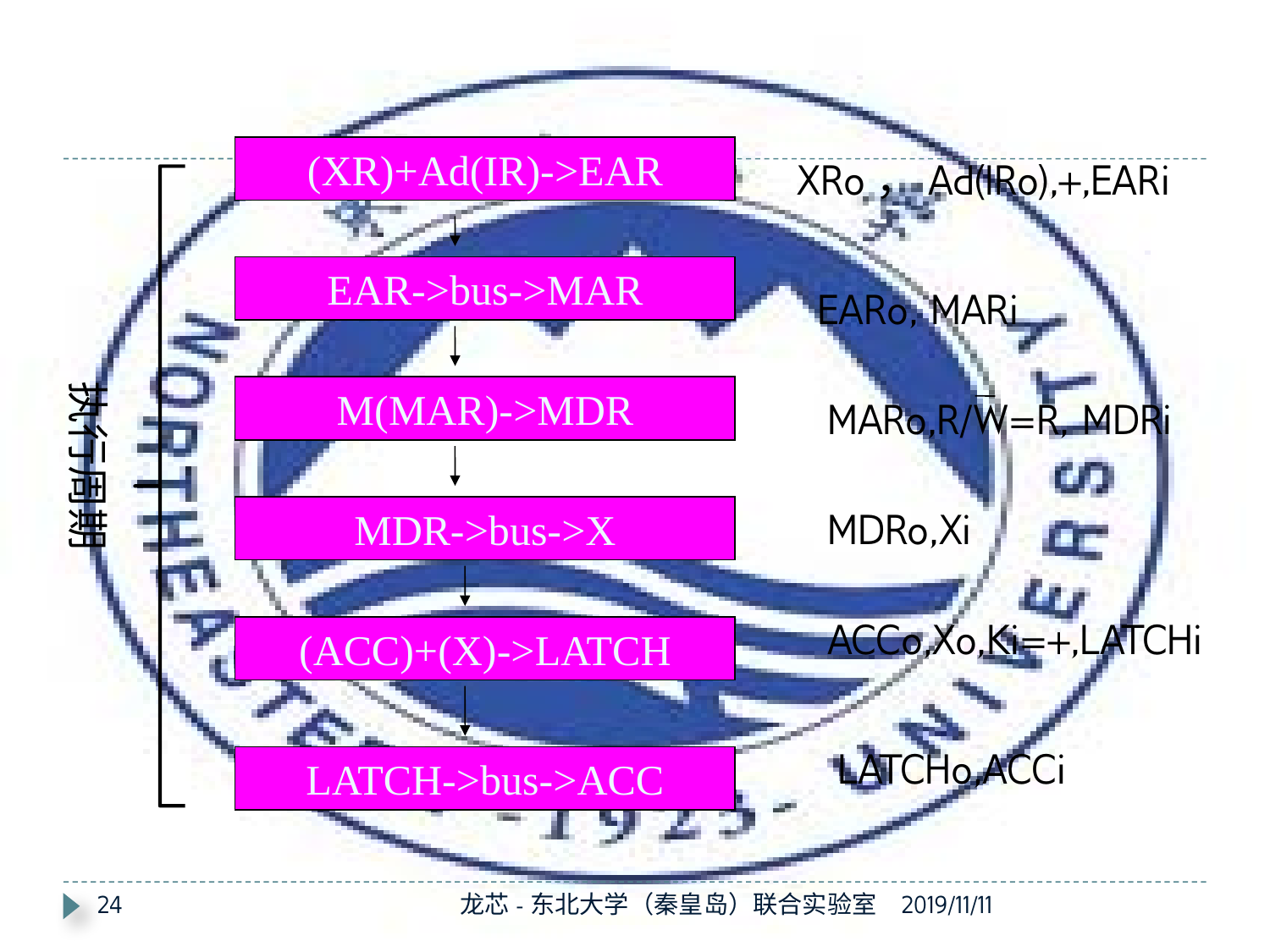

(XR)+Ad(IR)->EAR
XRo，Ad(IRo),+,EARi

EAR->bus->MAR
执行周期
EARo, MARi

M(MAR)->MDR
MARo,R/W=R, MDRi

MDR->bus->X
MDRo,Xi

ACCo,Xo,Ki=+,LATCHi
(ACC)+(X)->LATCH

LATCHo,ACCi
LATCH->bus->ACC
24
龙芯-东北大学（秦皇岛）联合实验室
2019/11/11